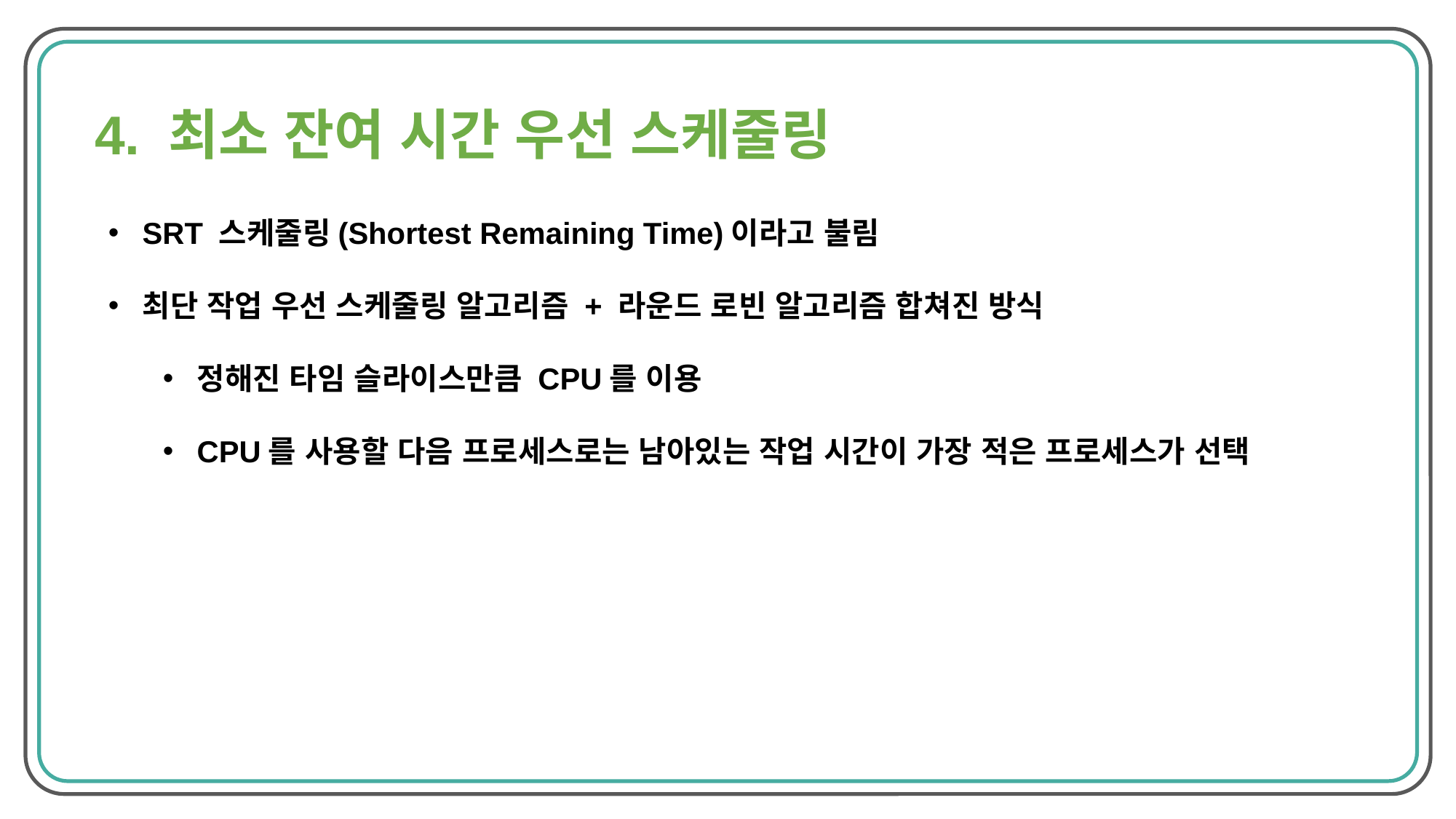

4. 최소 잔여 시간 우선 스케줄링
SRT 스케줄링(Shortest Remaining Time)이라고 불림
최단 작업 우선 스케줄링 알고리즘 + 라운드 로빈 알고리즘 합쳐진 방식
정해진 타임 슬라이스만큼 CPU를 이용
CPU를 사용할 다음 프로세스로는 남아있는 작업 시간이 가장 적은 프로세스가 선택